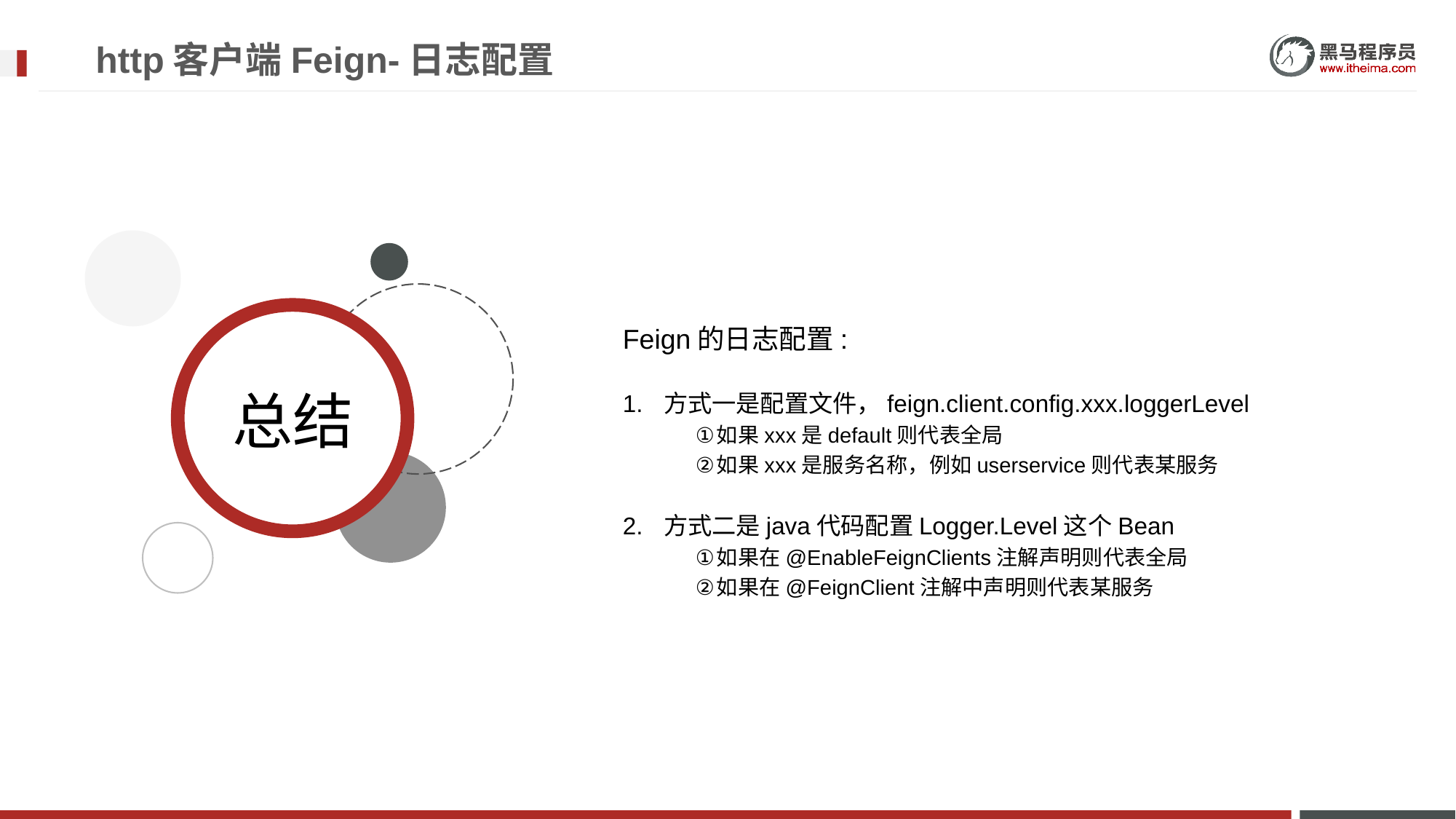

# http客户端Feign-日志配置
Feign的日志配置:
方式一是配置文件，feign.client.config.xxx.loggerLevel
如果xxx是default则代表全局
如果xxx是服务名称，例如userservice则代表某服务
方式二是java代码配置Logger.Level这个Bean
如果在@EnableFeignClients注解声明则代表全局
如果在@FeignClient注解中声明则代表某服务